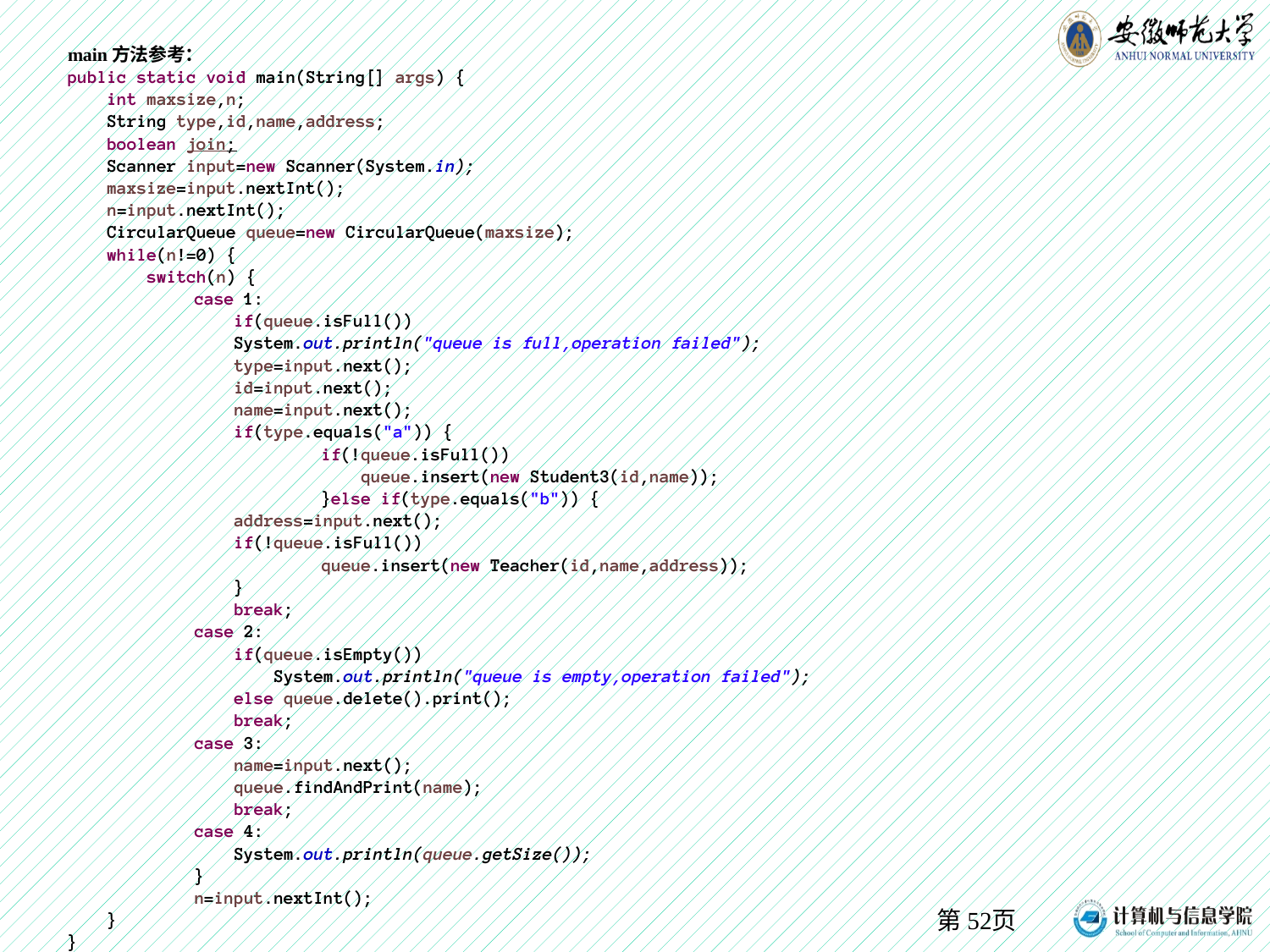

main方法参考：
public static void main(String[] args) {
    int maxsize,n;
    String type,id,name,address;
    boolean join;
    Scanner input=new Scanner(System.in);
    maxsize=input.nextInt();
    n=input.nextInt();
    CircularQueue queue=new CircularQueue(maxsize);
    while(n!=0) {
        switch(n) {
	case 1:
	    if(queue.isFull())
	    System.out.println("queue is full,operation failed");
	    type=input.next();
	    id=input.next();
	    name=input.next();
	    if(type.equals("a")) {
		if(!queue.isFull())
		    queue.insert(new Student3(id,name));
		}else if(type.equals("b")) {
	    address=input.next();
	    if(!queue.isFull())
	   	queue.insert(new Teacher(id,name,address));
	    }
	    break;
	case 2:
	    if(queue.isEmpty())
	        System.out.println("queue is empty,operation failed");
	    else queue.delete().print();
 	    break;
	case 3:
	    name=input.next();
	    queue.findAndPrint(name);
	    break;
	case 4:
	    System.out.println(queue.getSize());
	}
	n=input.nextInt();
    }
}
第52页